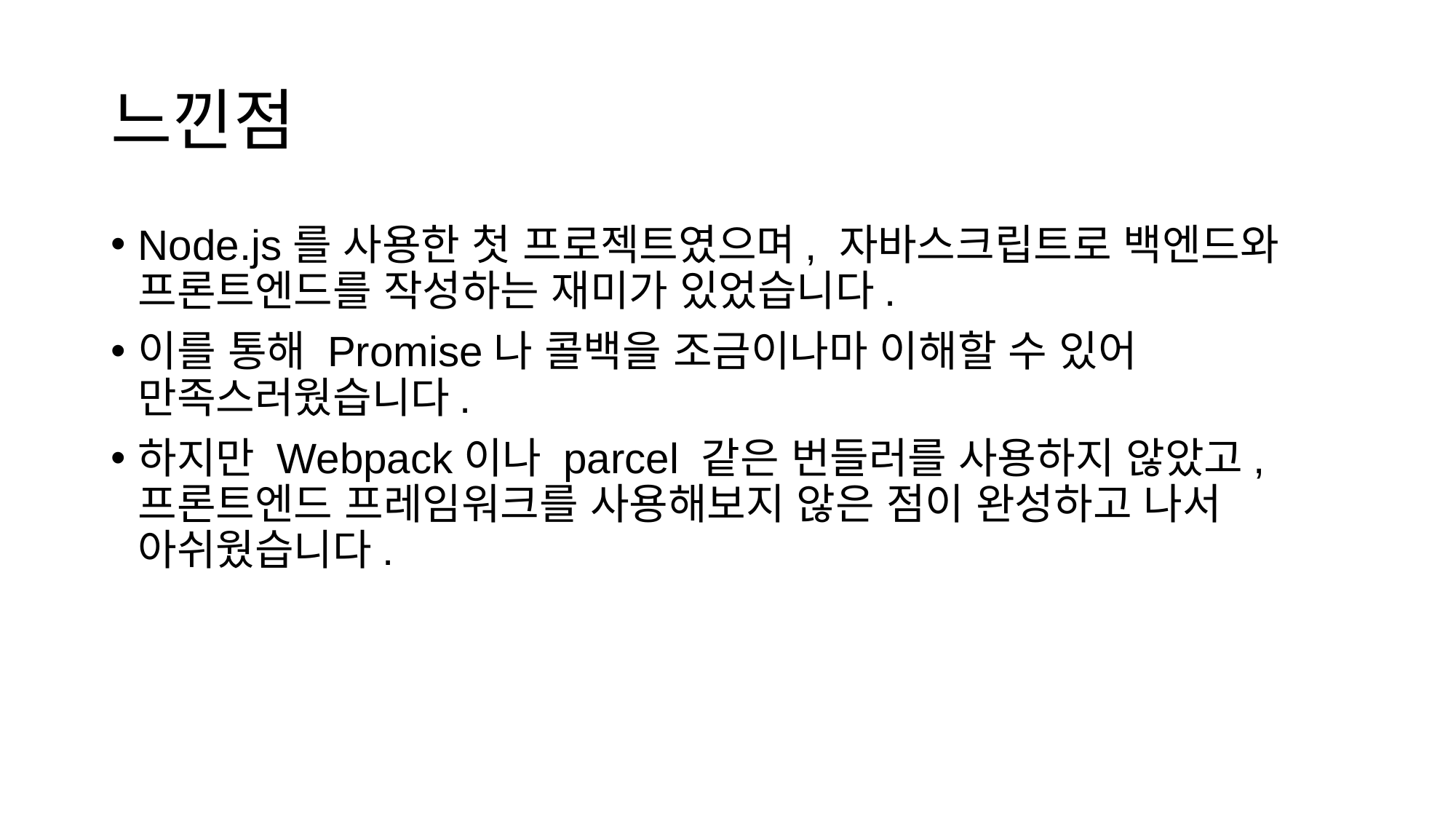

# 느낀점
Node.js를 사용한 첫 프로젝트였으며, 자바스크립트로 백엔드와 프론트엔드를 작성하는 재미가 있었습니다.
이를 통해 Promise나 콜백을 조금이나마 이해할 수 있어 만족스러웠습니다.
하지만 Webpack이나 parcel 같은 번들러를 사용하지 않았고, 프론트엔드 프레임워크를 사용해보지 않은 점이 완성하고 나서 아쉬웠습니다.